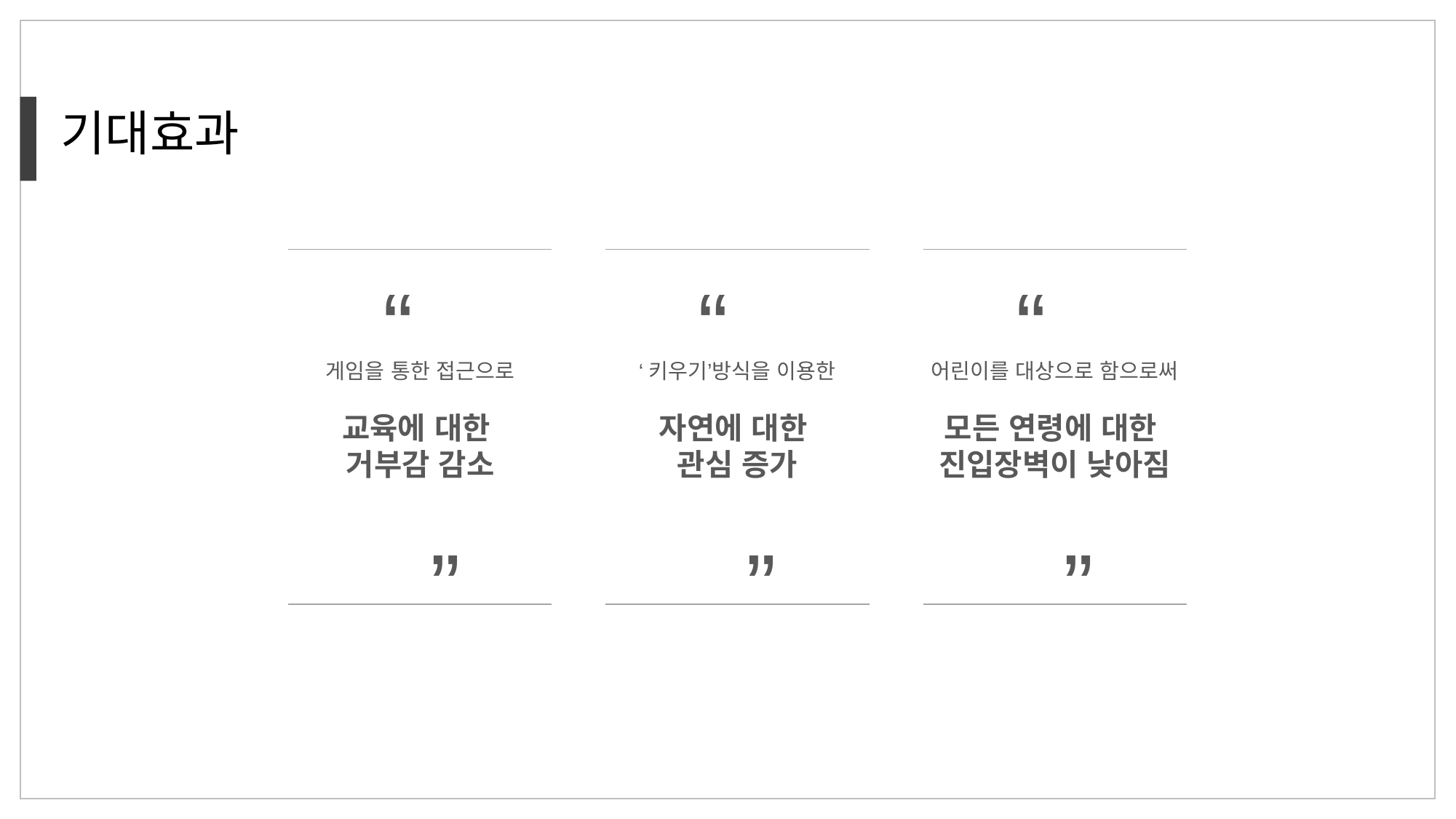

기대효과

“
”
“
”
“
”
게임을 통한 접근으로
교육에 대한
거부감 감소

‘키우기’방식을 이용한
자연에 대한
관심 증가
어린이를 대상으로 함으로써
모든 연령에 대한
진입장벽이 낮아짐